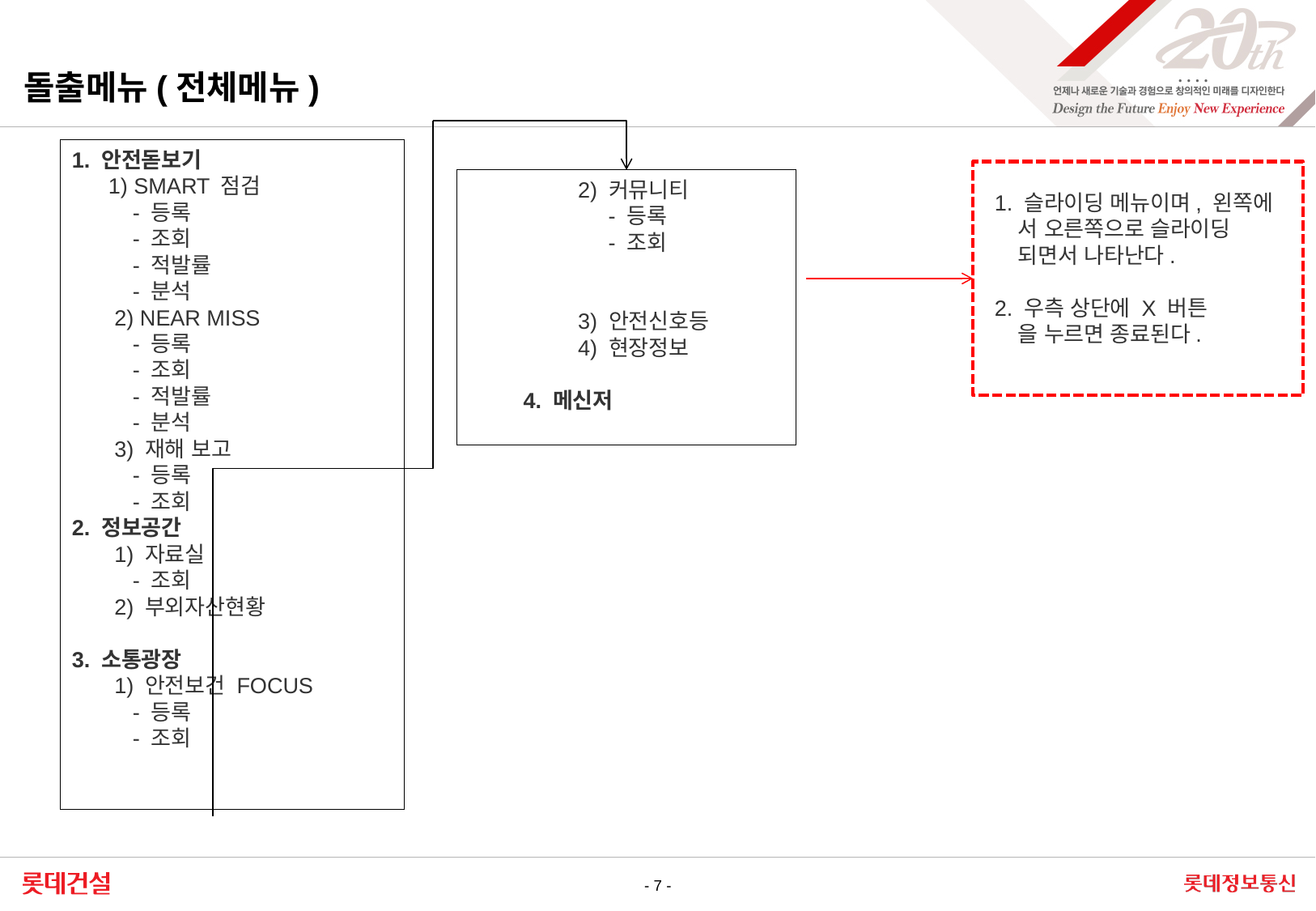

돌출메뉴(전체메뉴)
1. 안전돋보기
      1) SMART 점검
          - 등록
          - 조회
          - 적발률
          - 분석
       2) NEAR MISS
          - 등록
          - 조회
          - 적발률
          - 분석
       3) 재해 보고
          - 등록
          - 조회
2. 정보공간
       1) 자료실
          - 조회
       2) 부외자산현황

3. 소통광장
       1) 안전보건 FOCUS
          - 등록
          - 조회

                  2) 커뮤니티
                       - 등록
                       - 조회
                  3) 안전신호등
                  4) 현장정보

         4. 메신저

1. 슬라이딩 메뉴이며, 왼쪽에
   서 오른쪽으로 슬라이딩
   되면서 나타난다.

2. 우측 상단에 X 버튼
   을 누르면 종료된다.